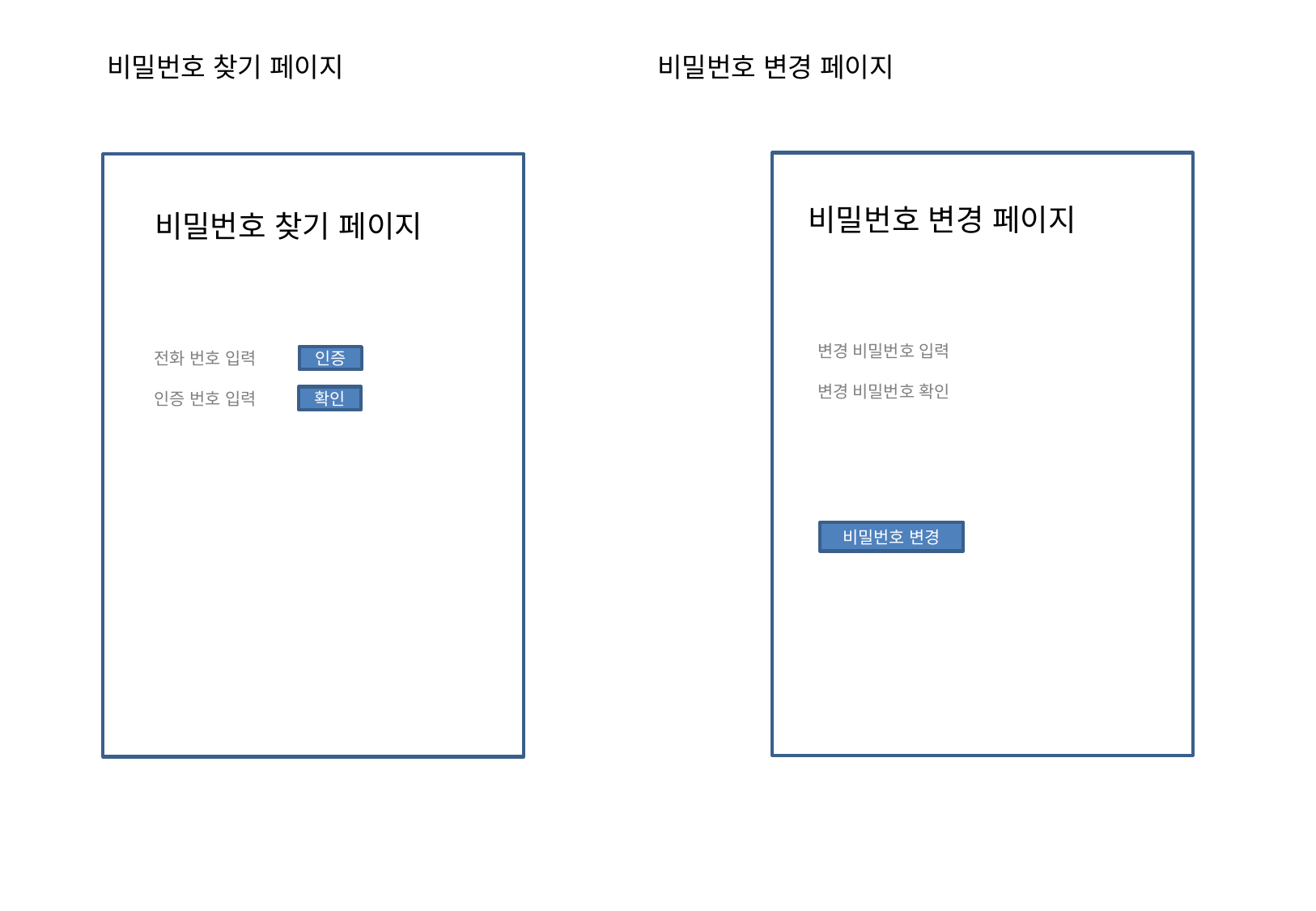

비밀번호 찾기 페이지                                          비밀번호 변경 페이지

비밀번호 변경 페이지
비밀번호 찾기 페이지
변경 비밀번호 입력

변경 비밀번호 확인
전화 번호 입력

인증 번호 입력
인증
확인
비밀번호 변경